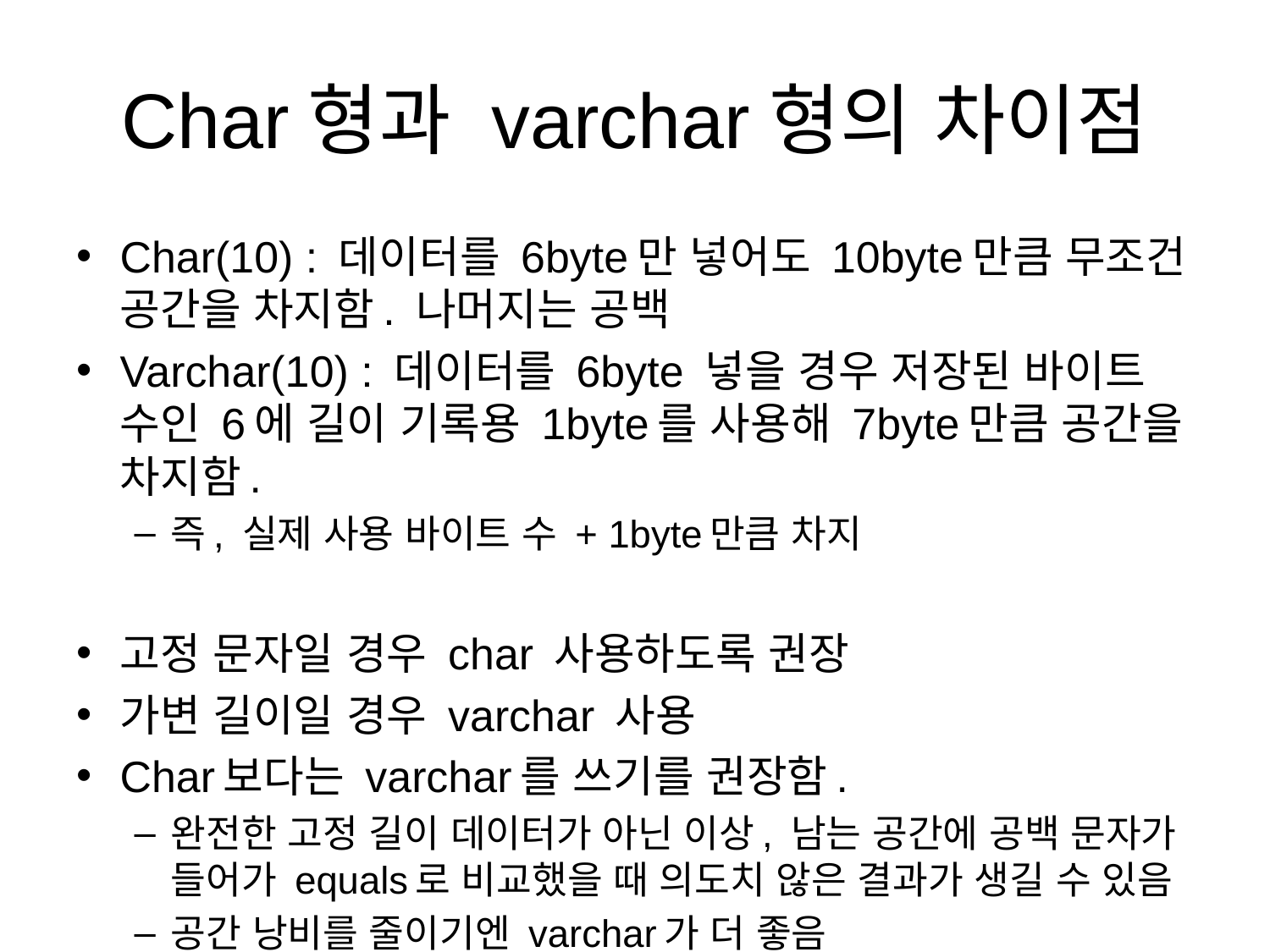

# Char형과 varchar형의 차이점
Char(10) : 데이터를 6byte만 넣어도 10byte만큼 무조건 공간을 차지함. 나머지는 공백
Varchar(10) : 데이터를 6byte 넣을 경우 저장된 바이트 수인 6에 길이 기록용 1byte를 사용해 7byte만큼 공간을 차지함.
즉, 실제 사용 바이트 수 + 1byte만큼 차지

고정 문자일 경우 char 사용하도록 권장
가변 길이일 경우 varchar 사용
Char보다는 varchar를 쓰기를 권장함.
완전한 고정 길이 데이터가 아닌 이상, 남는 공간에 공백 문자가 들어가 equals로 비교했을 때 의도치 않은 결과가 생길 수 있음
공간 낭비를 줄이기엔 varchar가 더 좋음